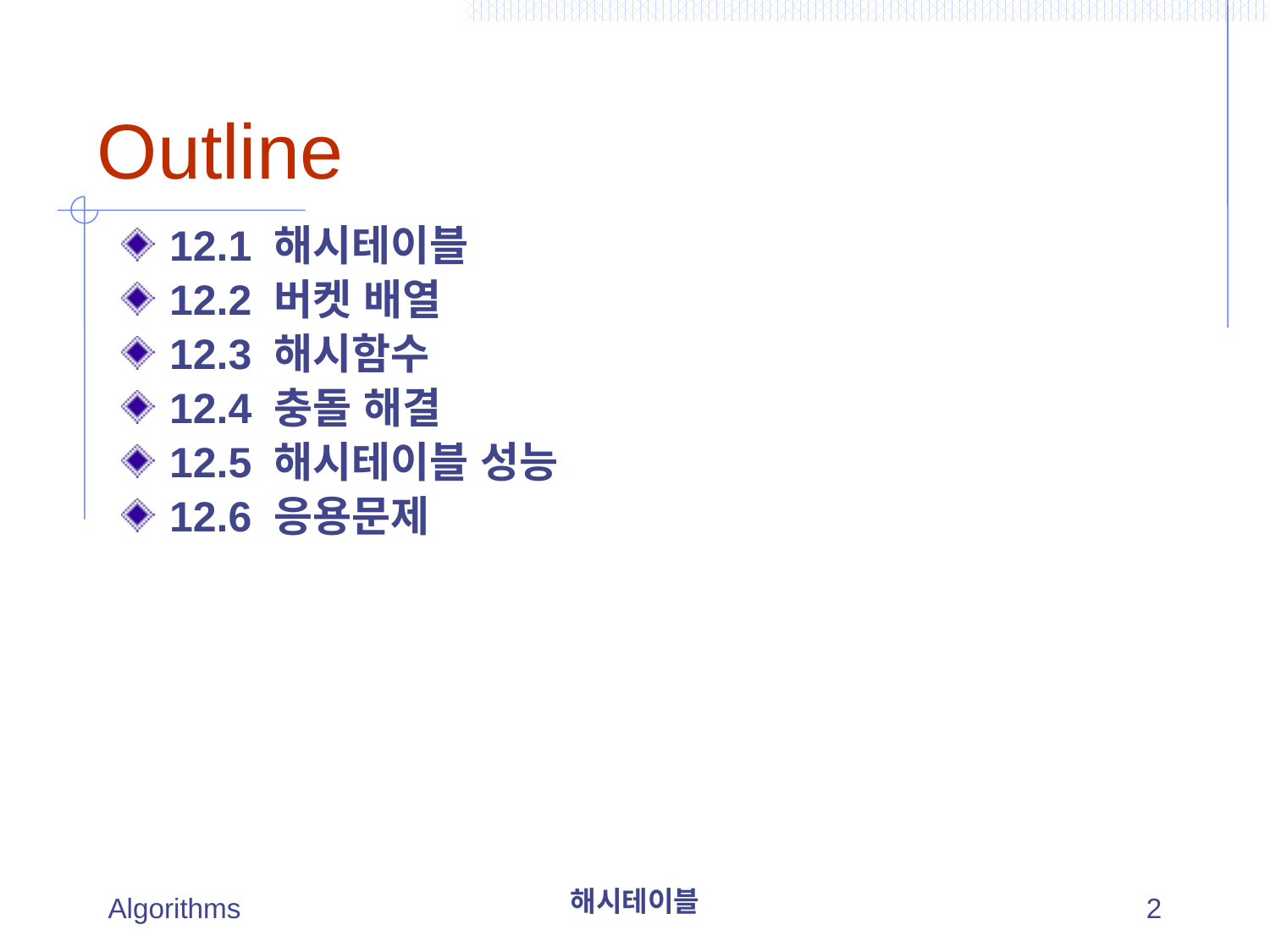

# Outline
12.1 해시테이블
12.2 버켓 배열
12.3 해시함수
12.4 충돌 해결
12.5 해시테이블 성능
12.6 응용문제
Algorithms
해시테이블
2